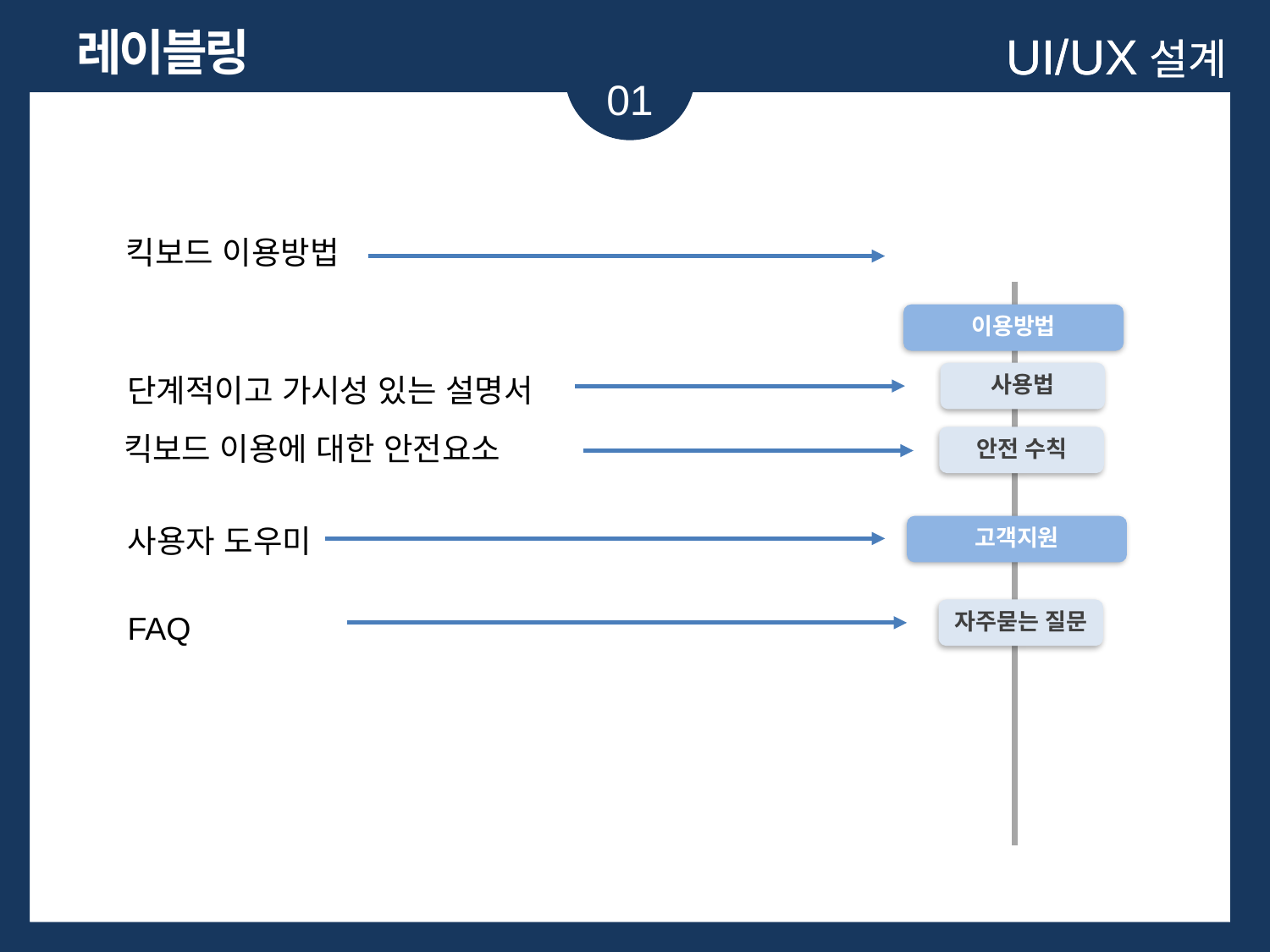

레이블링
UI/UX설계
UI/UX설계
01
01
Subject
Subject

이용방법
킥보드 이용방법

이용방법

사용법
단계적이고 가시성 있는 설명서
킥보드 이용에 대한 안전요소

안전 수칙
사용자 도우미

고객지원

자주묻는 질문
FAQ